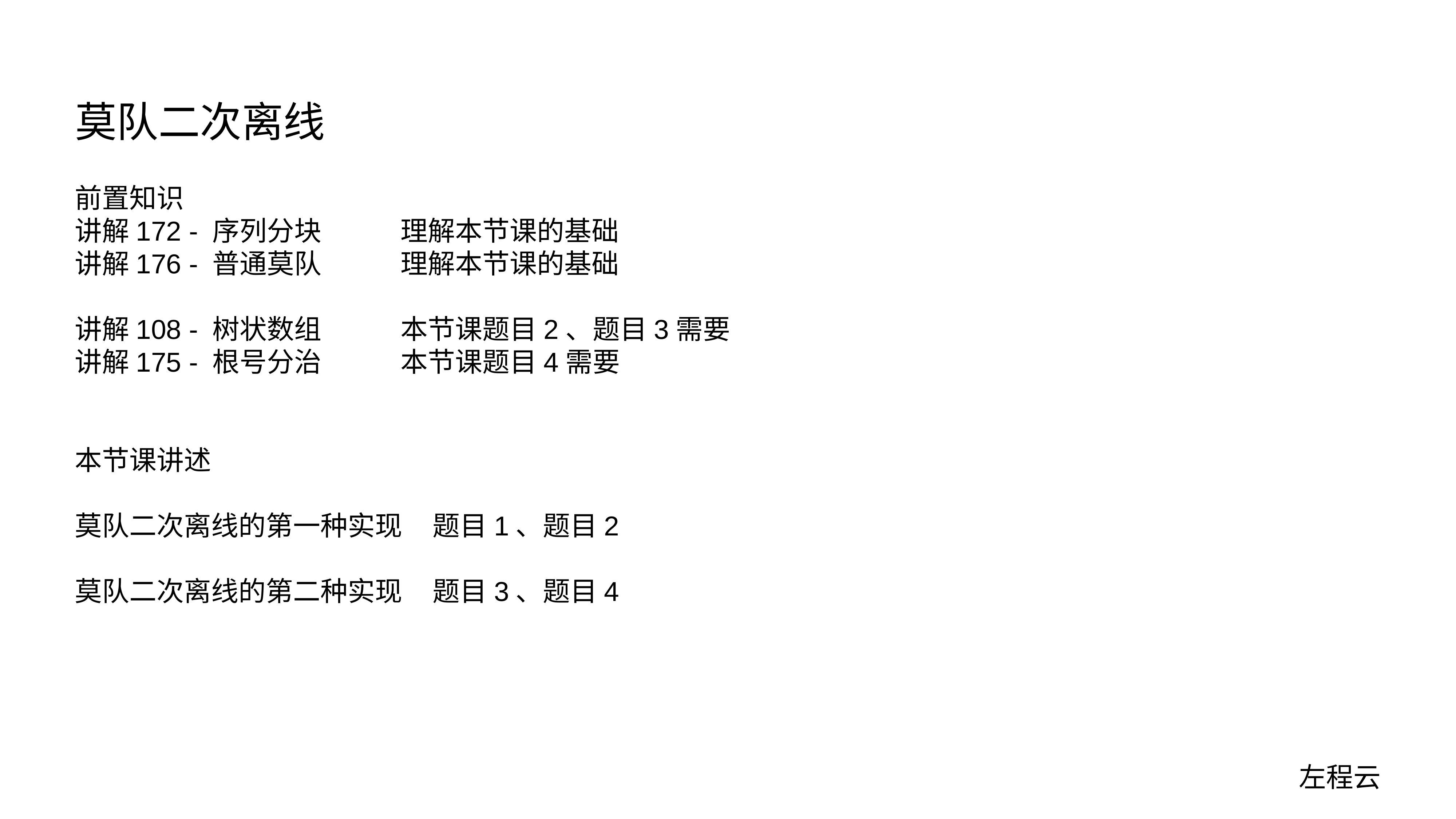

# 莫队二次离线
前置知识
讲解172 - 序列分块             理解本节课的基础
讲解176 - 普通莫队             理解本节课的基础

讲解108 - 树状数组             本节课题目2、题目3需要
讲解175 - 根号分治             本节课题目4需要

本节课讲述

莫队二次离线的第一种实现     题目1、题目2

莫队二次离线的第二种实现     题目3、题目4
左程云